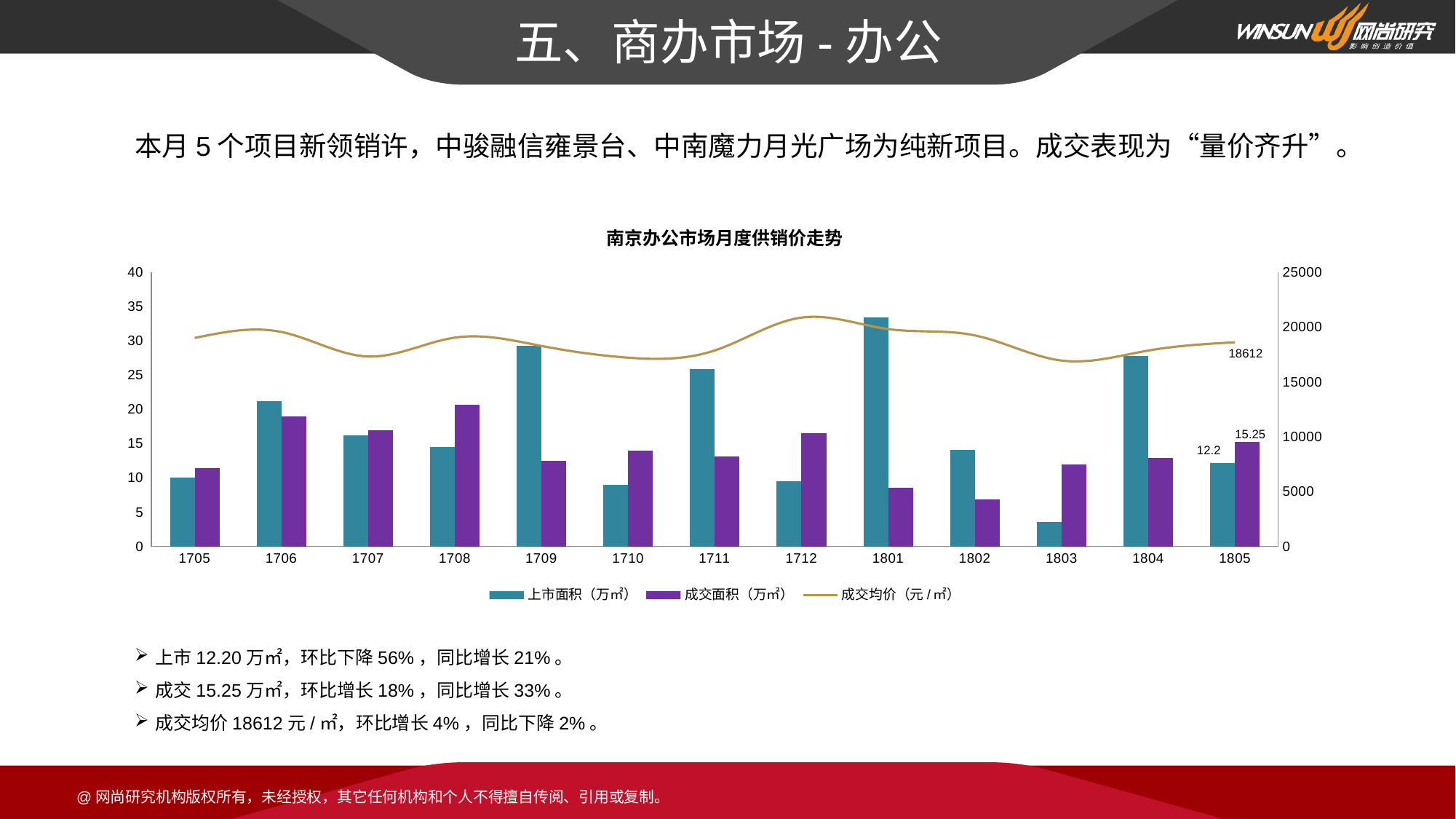

# 五、商办市场-办公
本月5个项目新领销许，中骏融信雍景台、中南魔力月光广场为纯新项目。成交表现为“量价齐升”。

### Chart: 南京办公市场月度供销价走势

| Category | 上市面积（万㎡） | 成交面积（万㎡） | 成交均价（元/㎡） |
|---|---|---|---|
| 1705 | 10.09 | 11.48 | 19008.0 |
| 1706 | 21.22 | 18.93 | 19555.0 |
| 1707 | 16.25 | 16.95 | 17320.0 |
| 1708 | 14.5 | 20.65 | 19039.0 |
| 1709 | 29.3 | 12.52 | 18281.0 |
| 1710 | 9.04 | 14.01 | 17214.0 |
| 1711 | 25.84 | 13.1 | 17873.0 |
| 1712 | 9.54 | 16.59 | 20864.0 |
| 1801 | 33.37 | 8.56 | 19817.0 |
| 1802 | 14.09 | 6.9 | 19243.0 |
| 1803 | 3.62 | 12.01 | 16952.0 |
| 1804 | 27.84 | 12.95 | 17861.0 |
| 1805 | 12.2 | 15.25 | 18612.0 |
上市12.20万㎡，环比下降56%，同比增长21%。
成交15.25万㎡，环比增长18%，同比增长33%。
成交均价18612元/㎡，环比增长4%，同比下降2%。